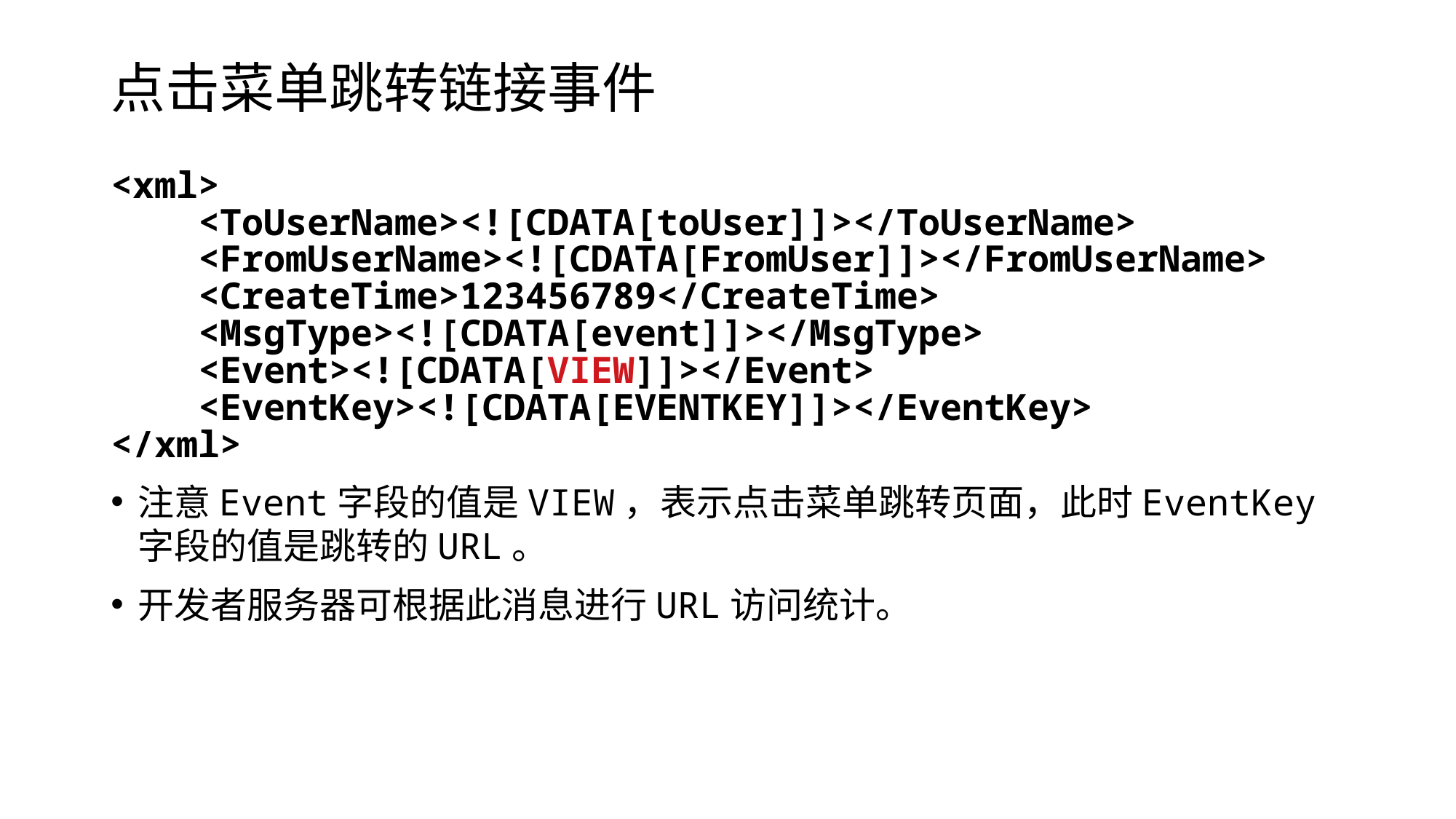

点击菜单跳转链接事件
<xml>
    <ToUserName><![CDATA[toUser]]></ToUserName>
    <FromUserName><![CDATA[FromUser]]></FromUserName>
    <CreateTime>123456789</CreateTime>
    <MsgType><![CDATA[event]]></MsgType>
    <Event><![CDATA[VIEW]]></Event>
    <EventKey><![CDATA[EVENTKEY]]></EventKey>
</xml>
注意Event字段的值是VIEW，表示点击菜单跳转页面，此时EventKey字段的值是跳转的URL。
开发者服务器可根据此消息进行URL访问统计。